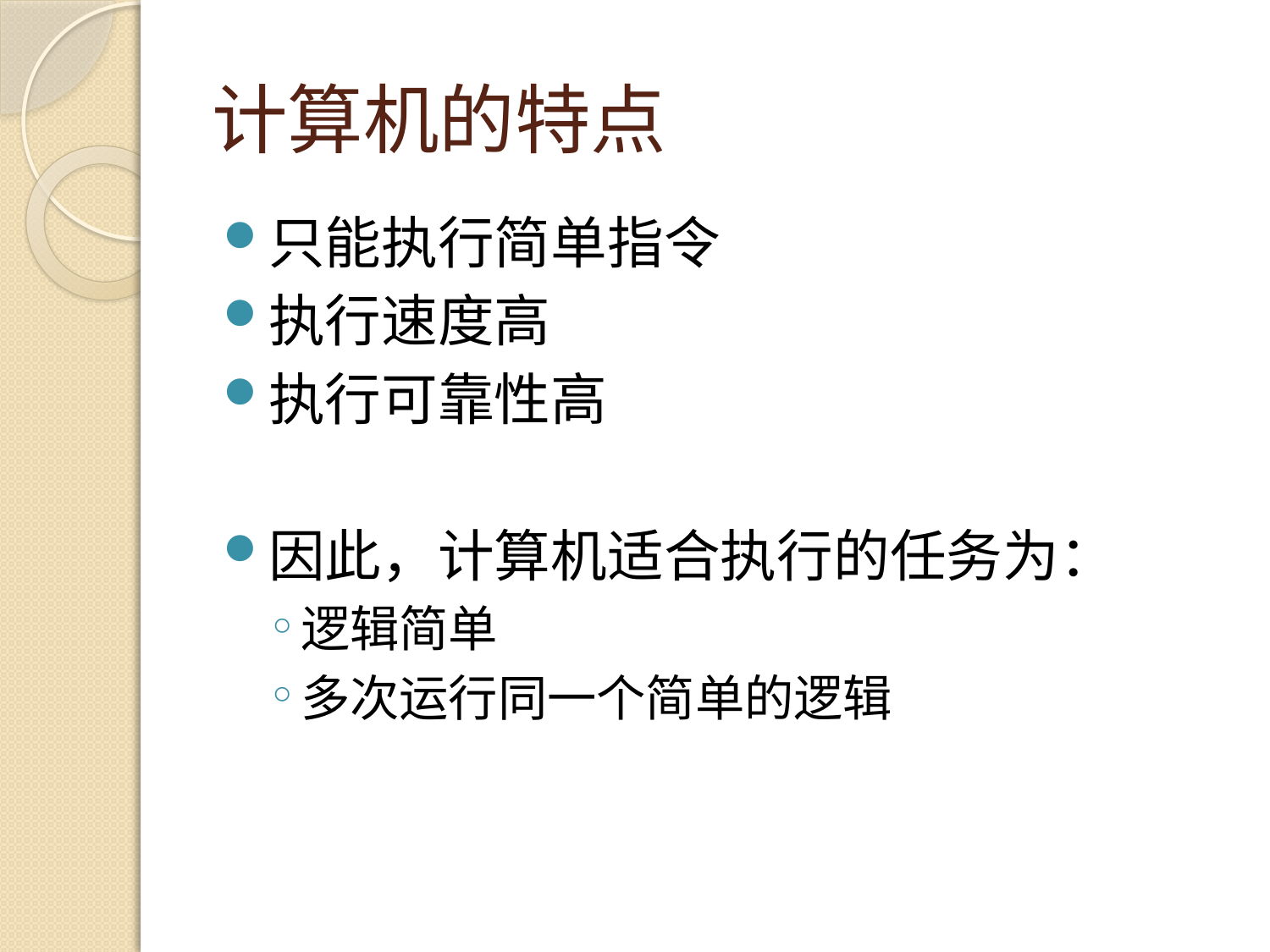

# 计算机的特点
只能执行简单指令
执行速度高
执行可靠性高

因此，计算机适合执行的任务为：
逻辑简单
多次运行同一个简单的逻辑